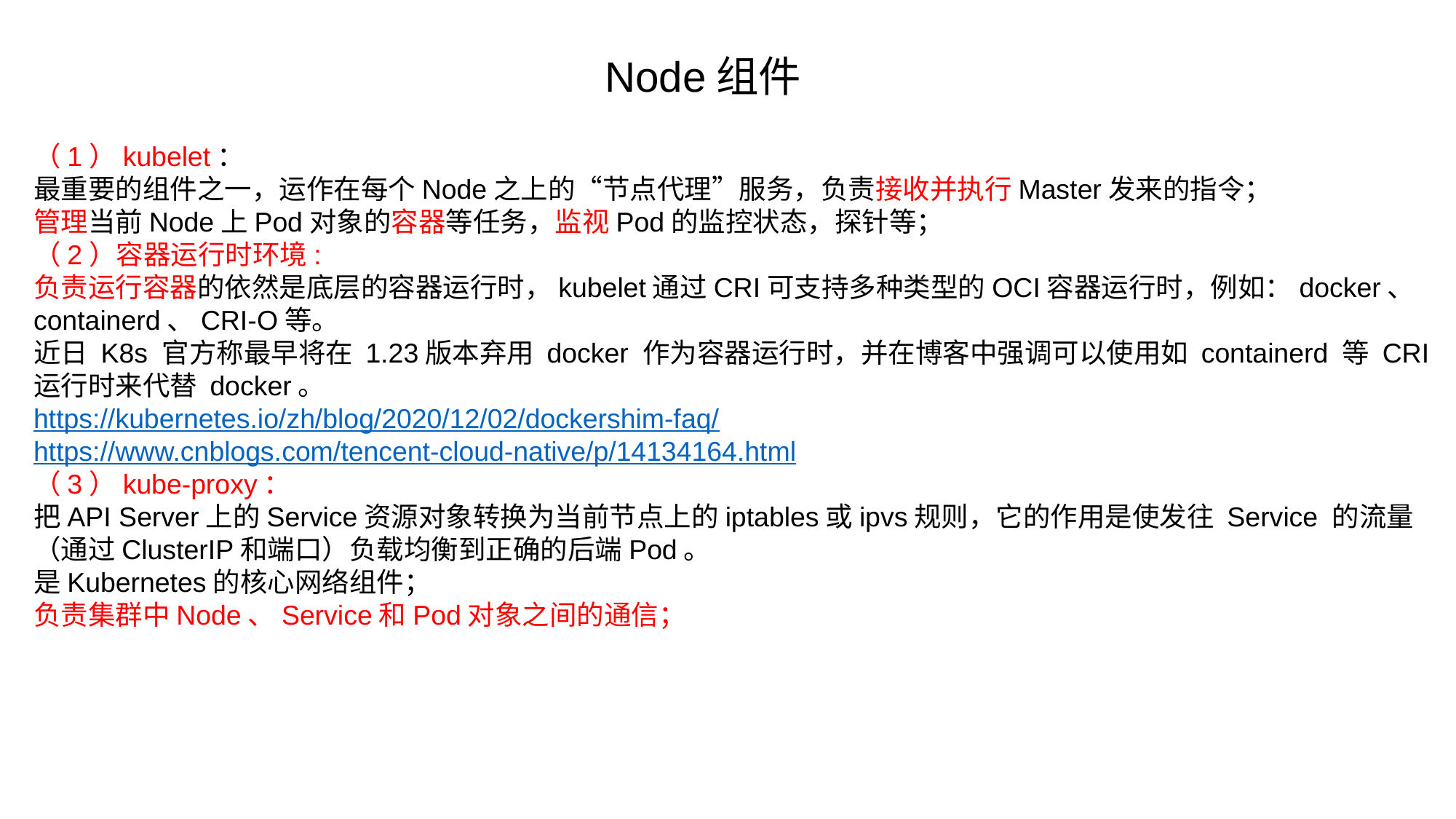

# Node组件
（1）kubelet：
最重要的组件之一，运作在每个Node之上的“节点代理”服务，负责接收并执行Master发来的指令；
管理当前Node上Pod对象的容器等任务，监视Pod的监控状态，探针等；
（2）容器运行时环境:
负责运行容器的依然是底层的容器运行时，kubelet通过CRI可支持多种类型的OCI容器运行时，例如：docker、containerd、CRI-O等。
近日 K8s 官方称最早将在 1.23版本弃用 docker 作为容器运行时，并在博客中强调可以使用如 containerd 等 CRI 运行时来代替 docker。
https://kubernetes.io/zh/blog/2020/12/02/dockershim-faq/
https://www.cnblogs.com/tencent-cloud-native/p/14134164.html
（3）kube-proxy：
把API Server上的Service资源对象转换为当前节点上的iptables或ipvs规则，它的作用是使发往 Service 的流量（通过ClusterIP和端口）负载均衡到正确的后端Pod。
是Kubernetes的核心网络组件；
负责集群中Node、Service和Pod对象之间的通信；